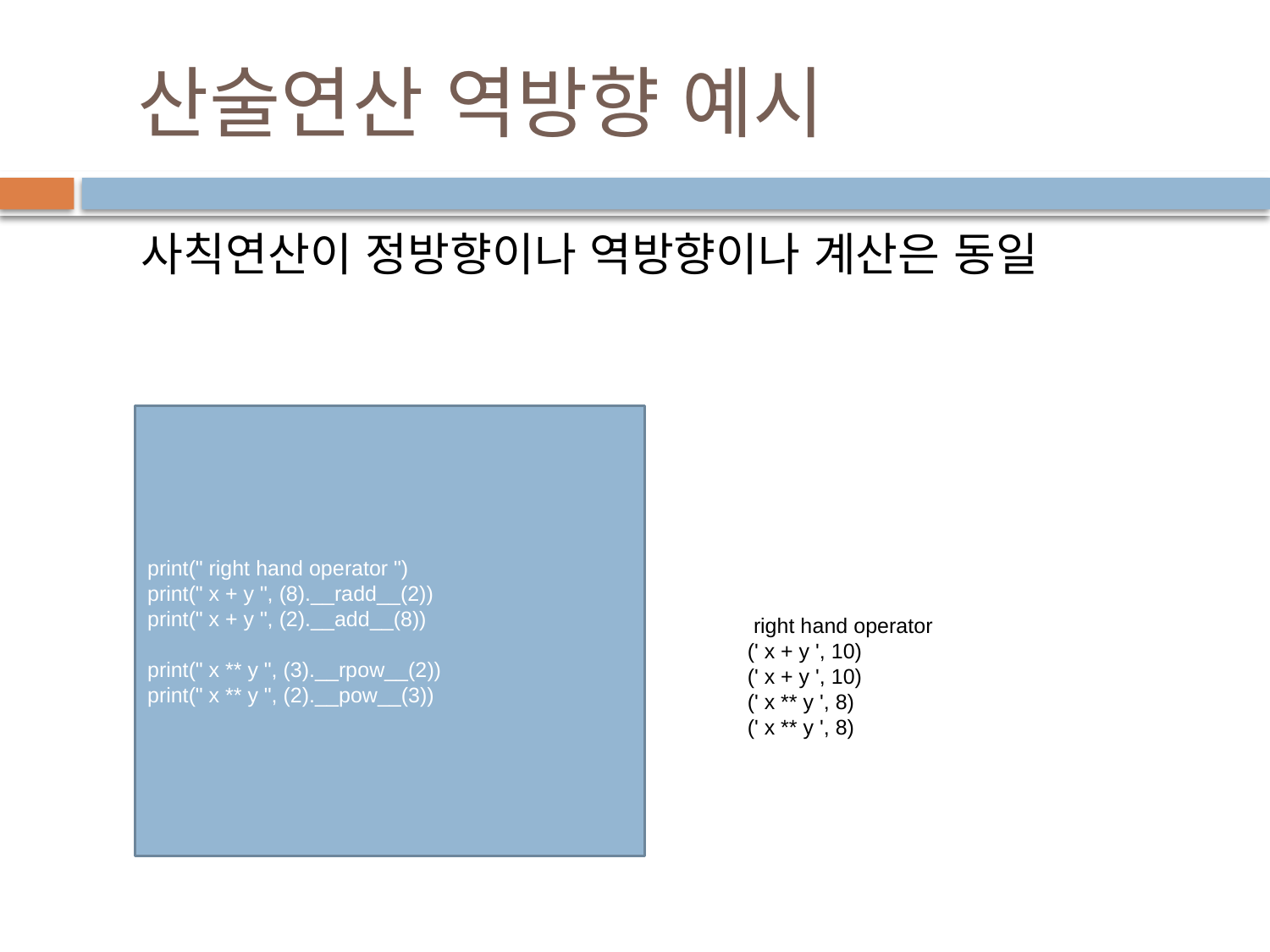

# 산술연산 역방향 예시
사칙연산이 정방향이나 역방향이나 계산은 동일
print(" right hand operator ")
print(" x + y ", (8).__radd__(2))
print(" x + y ", (2).__add__(8))

print(" x ** y ", (3).__rpow__(2))
print(" x ** y ", (2).__pow__(3))
 right hand operator
(' x + y ', 10)
(' x + y ', 10)
(' x ** y ', 8)
(' x ** y ', 8)